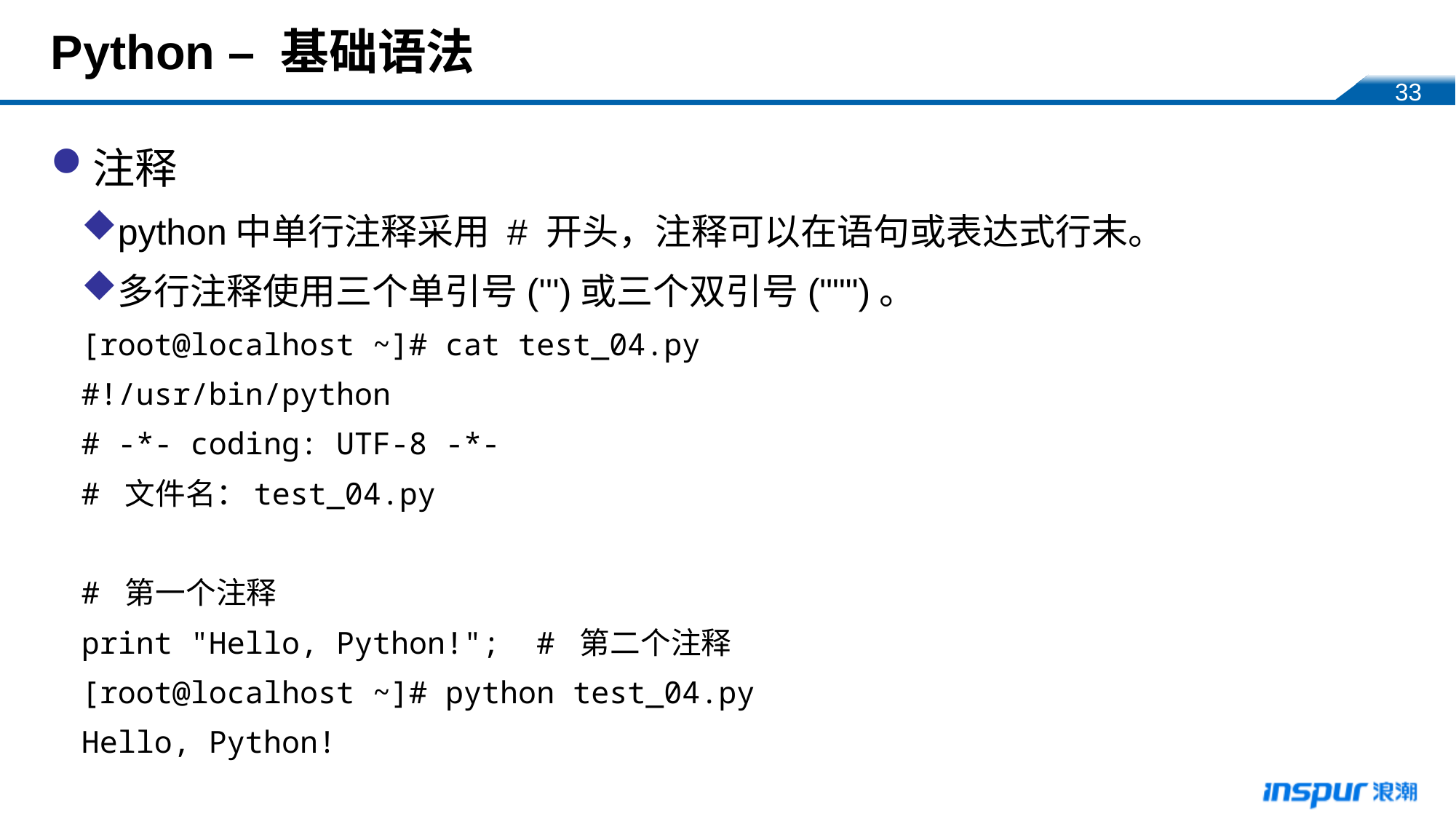

# Python – 基础语法
注释
python中单行注释采用 # 开头，注释可以在语句或表达式行末。
多行注释使用三个单引号(''')或三个双引号(""")。
[root@localhost ~]# cat test_04.py
#!/usr/bin/python
# -*- coding: UTF-8 -*-
# 文件名：test_04.py

# 第一个注释
print "Hello, Python!";  # 第二个注释
[root@localhost ~]# python test_04.py
Hello, Python!